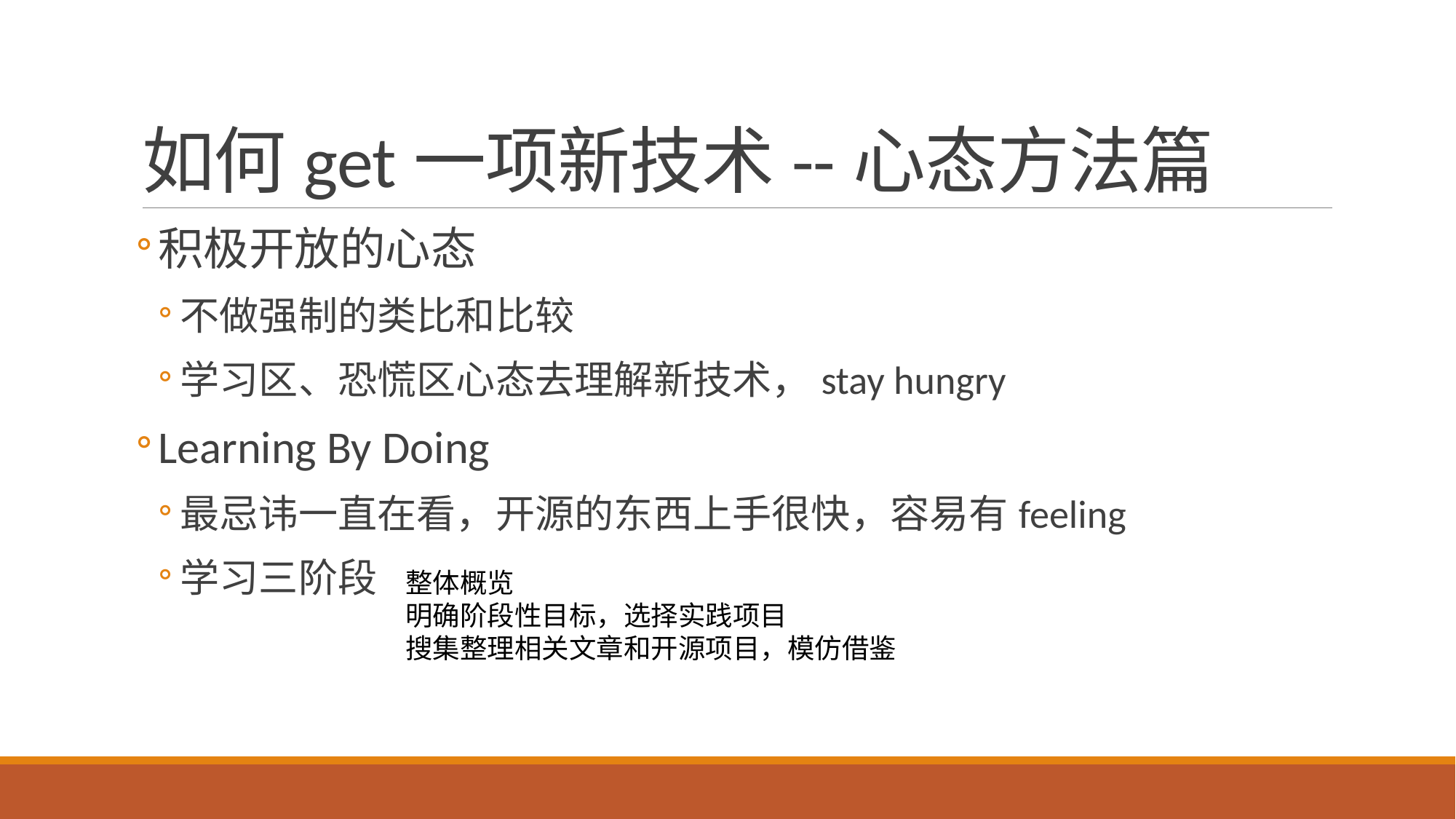

# 如何get一项新技术--心态方法篇
积极开放的心态
不做强制的类比和比较
学习区、恐慌区心态去理解新技术，stay hungry
Learning By Doing
最忌讳一直在看，开源的东西上手很快，容易有feeling
学习三阶段

整体概览
明确阶段性目标，选择实践项目
搜集整理相关文章和开源项目，模仿借鉴